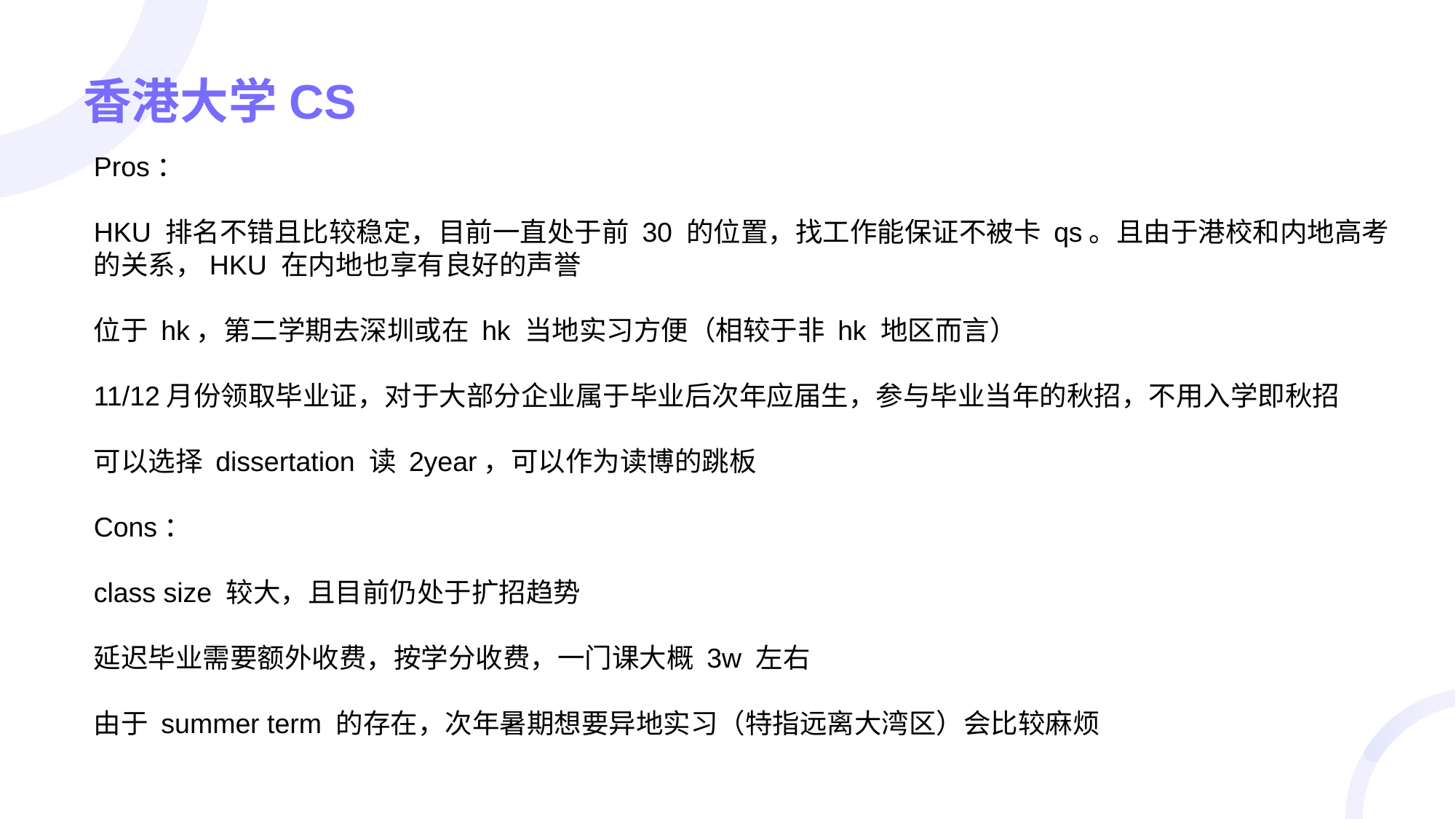

# 香港大学CS
Pros：

HKU 排名不错且比较稳定，目前一直处于前 30 的位置，找工作能保证不被卡 qs。且由于港校和内地高考的关系，HKU 在内地也享有良好的声誉

位于 hk，第二学期去深圳或在 hk 当地实习方便（相较于非 hk 地区而言）

11/12月份领取毕业证，对于大部分企业属于毕业后次年应届生，参与毕业当年的秋招，不用入学即秋招

可以选择 dissertation 读 2year，可以作为读博的跳板

Cons：

class size 较大，且目前仍处于扩招趋势

延迟毕业需要额外收费，按学分收费，一门课大概 3w 左右

由于 summer term 的存在，次年暑期想要异地实习（特指远离大湾区）会比较麻烦